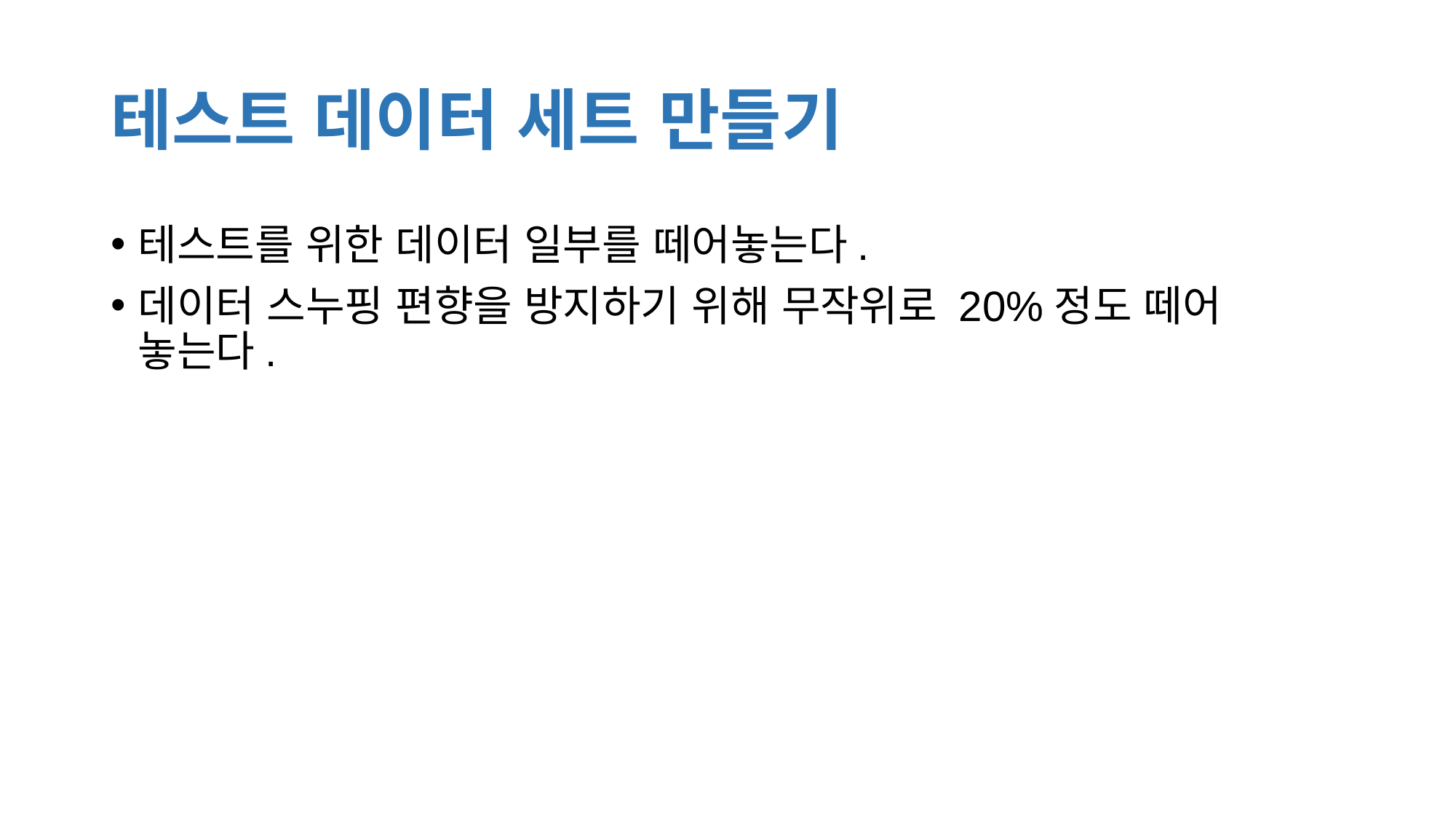

# 테스트 데이터 세트 만들기
테스트를 위한 데이터 일부를 떼어놓는다.
데이터 스누핑 편향을 방지하기 위해 무작위로 20%정도 떼어 놓는다.